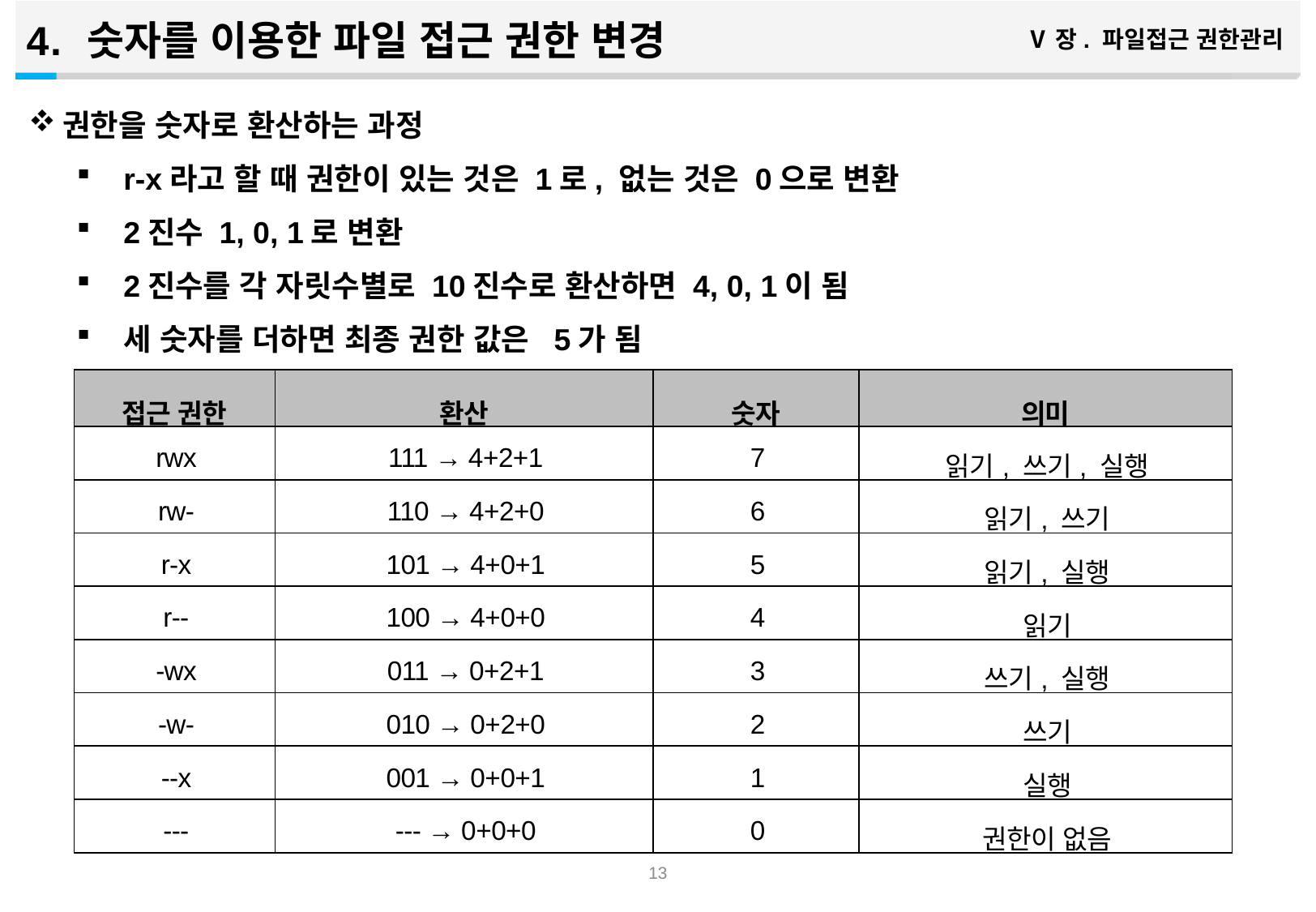

숫자를 이용한 파일 접근 권한 변경
Ⅴ장. 파일접근 권한관리
권한을 숫자로 환산하는 과정
r-x라고 할 때 권한이 있는 것은 1로, 없는 것은 0으로 변환
2진수 1, 0, 1로 변환
2진수를 각 자릿수별로 10진수로 환산하면 4, 0, 1이 됨
세 숫자를 더하면 최종 권한 값은  5가 됨
| 접근 권한 | 환산 | 숫자 | 의미 |
| --- | --- | --- | --- |
| rwx | 111 → 4+2+1 | 7 | 읽기, 쓰기, 실행 |
| rw- | 110 → 4+2+0 | 6 | 읽기, 쓰기 |
| r-x | 101 → 4+0+1 | 5 | 읽기, 실행 |
| r-- | 100 → 4+0+0 | 4 | 읽기 |
| -wx | 011 → 0+2+1 | 3 | 쓰기, 실행 |
| -w- | 010 → 0+2+0 | 2 | 쓰기 |
| --x | 001 → 0+0+1 | 1 | 실행 |
| --- | --- → 0+0+0 | 0 | 권한이 없음 |
13